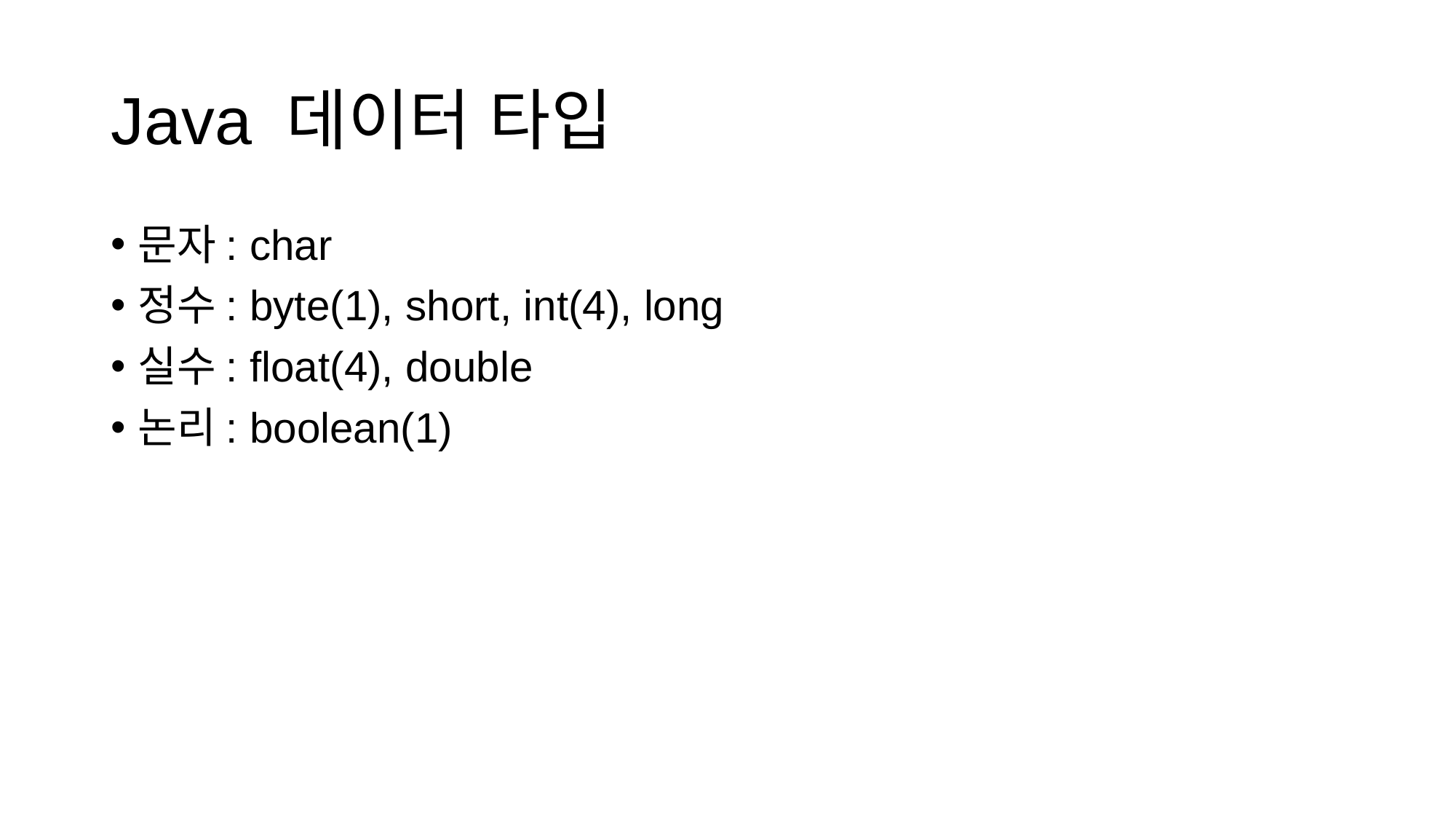

# Java 데이터 타입
문자: char
정수: byte(1), short, int(4), long
실수: float(4), double
논리: boolean(1)